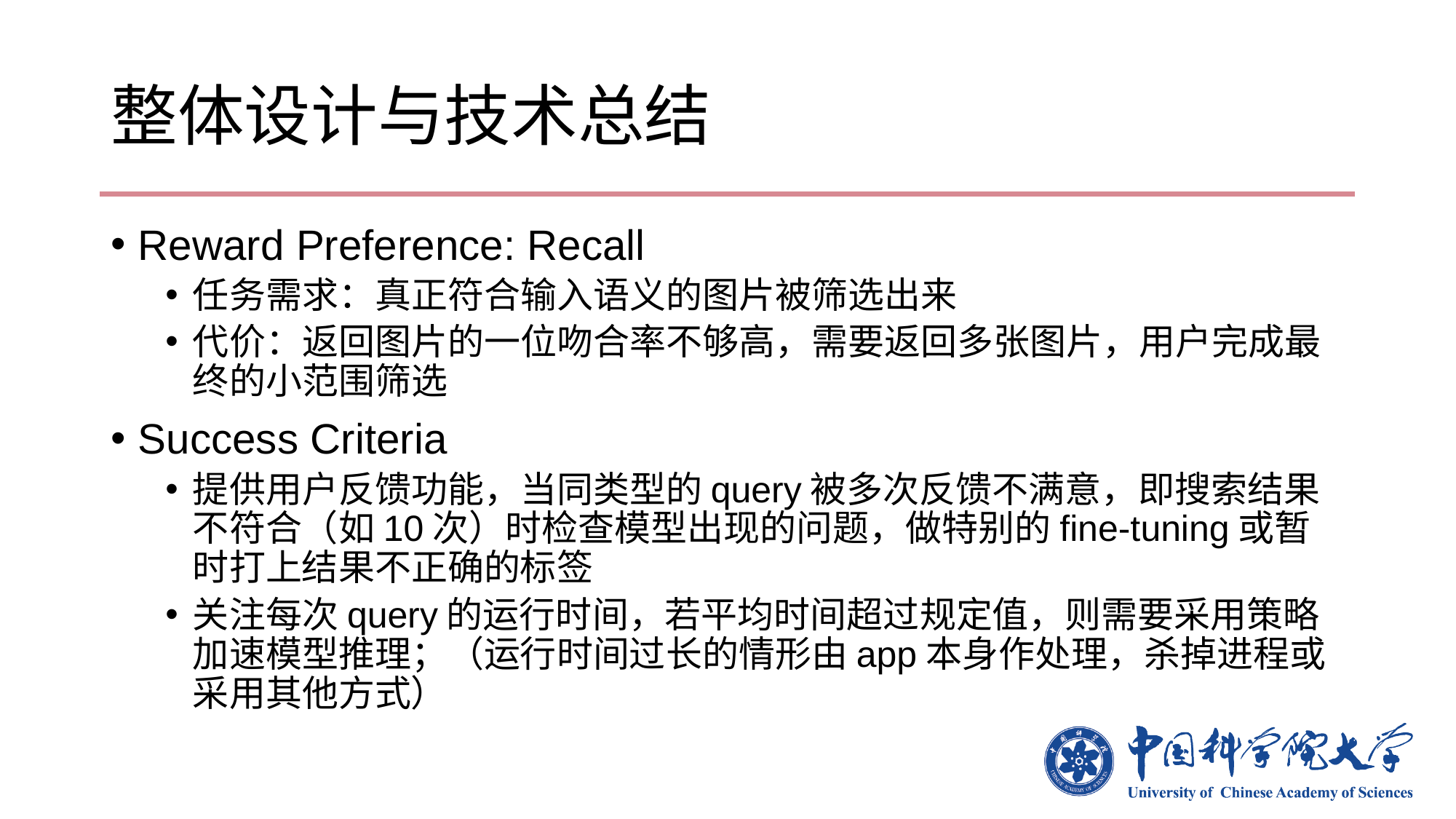

# 整体设计与技术总结
Reward Preference: Recall
任务需求：真正符合输入语义的图片被筛选出来
代价：返回图片的一位吻合率不够高，需要返回多张图片，用户完成最终的小范围筛选
Success Criteria
提供用户反馈功能，当同类型的query被多次反馈不满意，即搜索结果不符合（如10次）时检查模型出现的问题，做特别的fine-tuning或暂时打上结果不正确的标签
关注每次query的运行时间，若平均时间超过规定值，则需要采用策略加速模型推理；（运行时间过长的情形由app本身作处理，杀掉进程或采用其他方式）